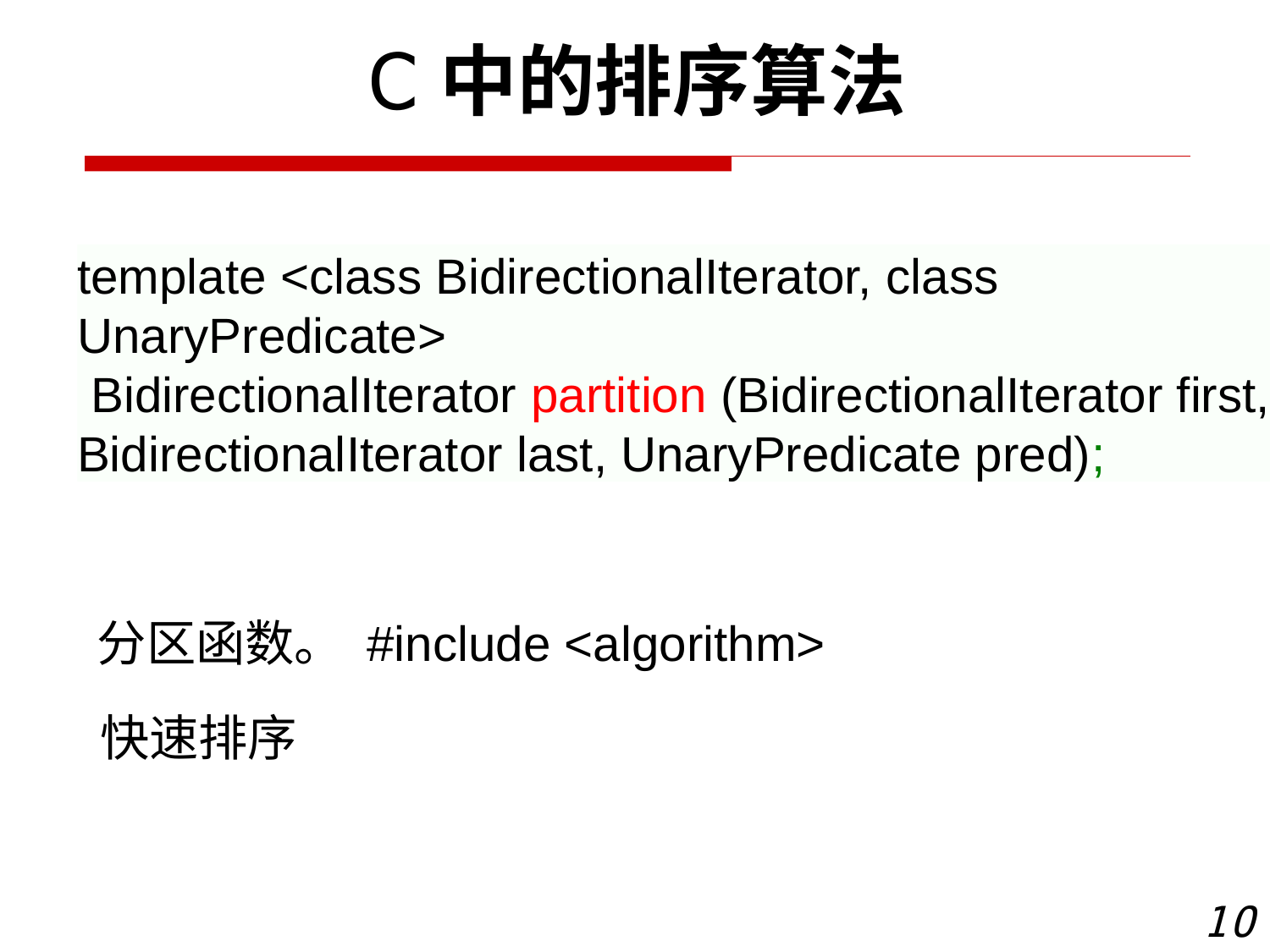

C中的排序算法
template <class BidirectionalIterator, class UnaryPredicate>
 BidirectionalIterator partition (BidirectionalIterator first, BidirectionalIterator last, UnaryPredicate pred);
分区函数。 #include <algorithm>
快速排序
10